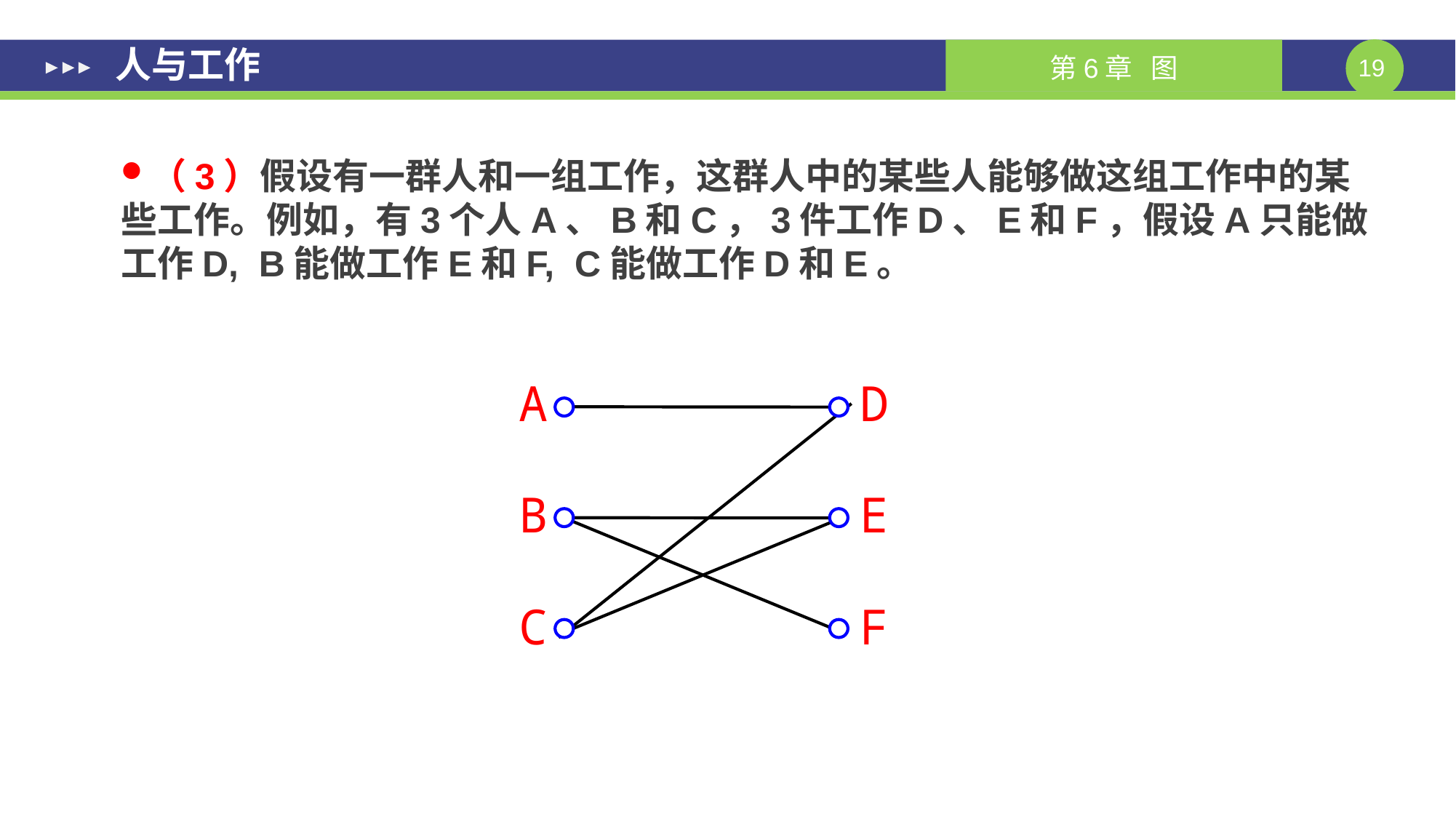

人与工作
（3）假设有一群人和一组工作，这群人中的某些人能够做这组工作中的某些工作。例如，有3个人A、B和C，3件工作D、E和F，假设A只能做工作D,  B能做工作E和F,  C能做工作D和E。
A
D

B
E

C
F